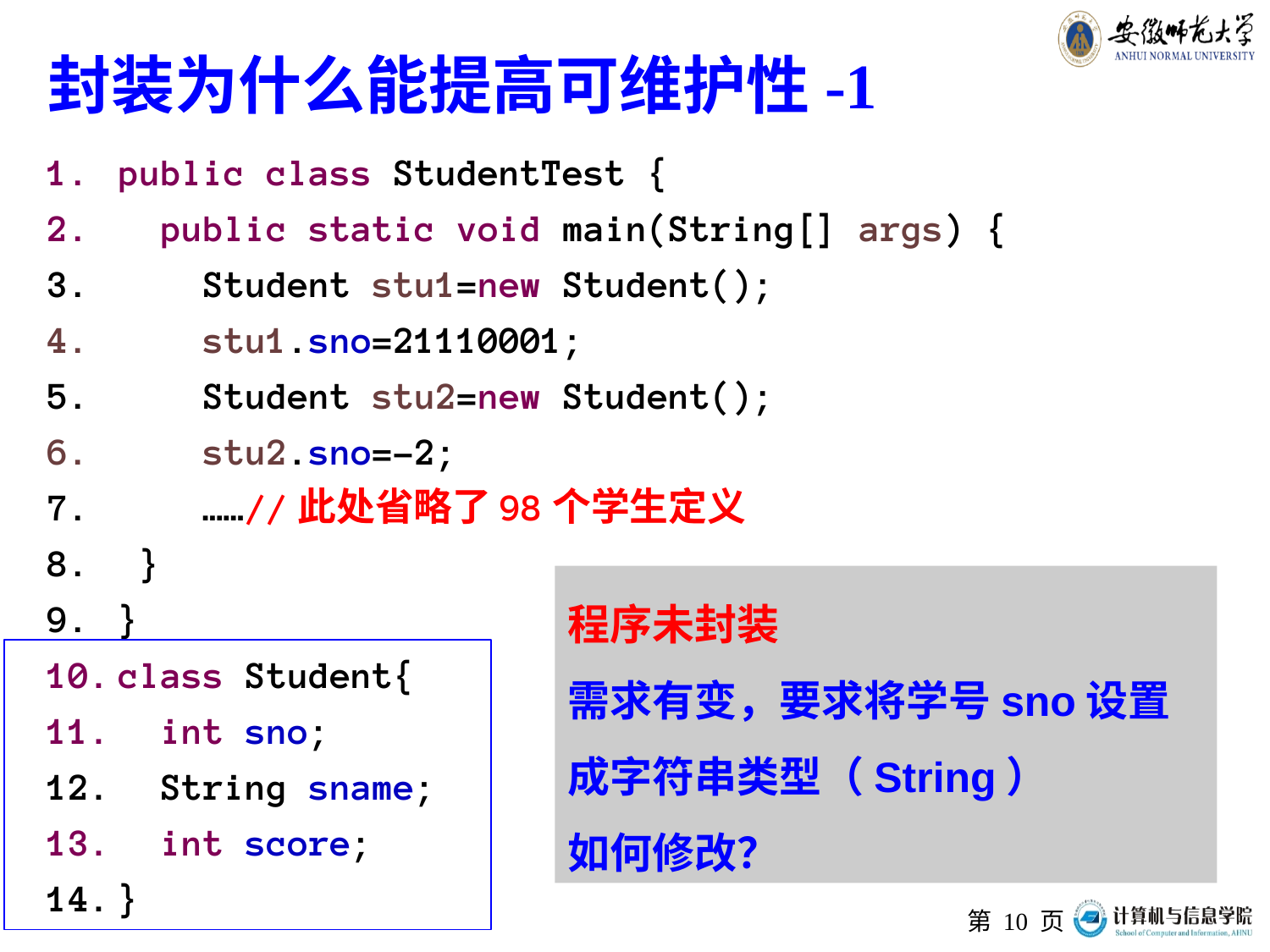

# 封装为什么能提高可维护性-1
public class StudentTest {
  public static void main(String[] args) {
    Student stu1=new Student();
    stu1.sno=21110001;
    Student stu2=new Student();
    stu2.sno=-2;
    ……//此处省略了98个学生定义
 }
}
class Student{
  int sno;
  String sname;
  int score;
}
程序未封装
需求有变，要求将学号sno设置成字符串类型（String）
如何修改？

第 10 页